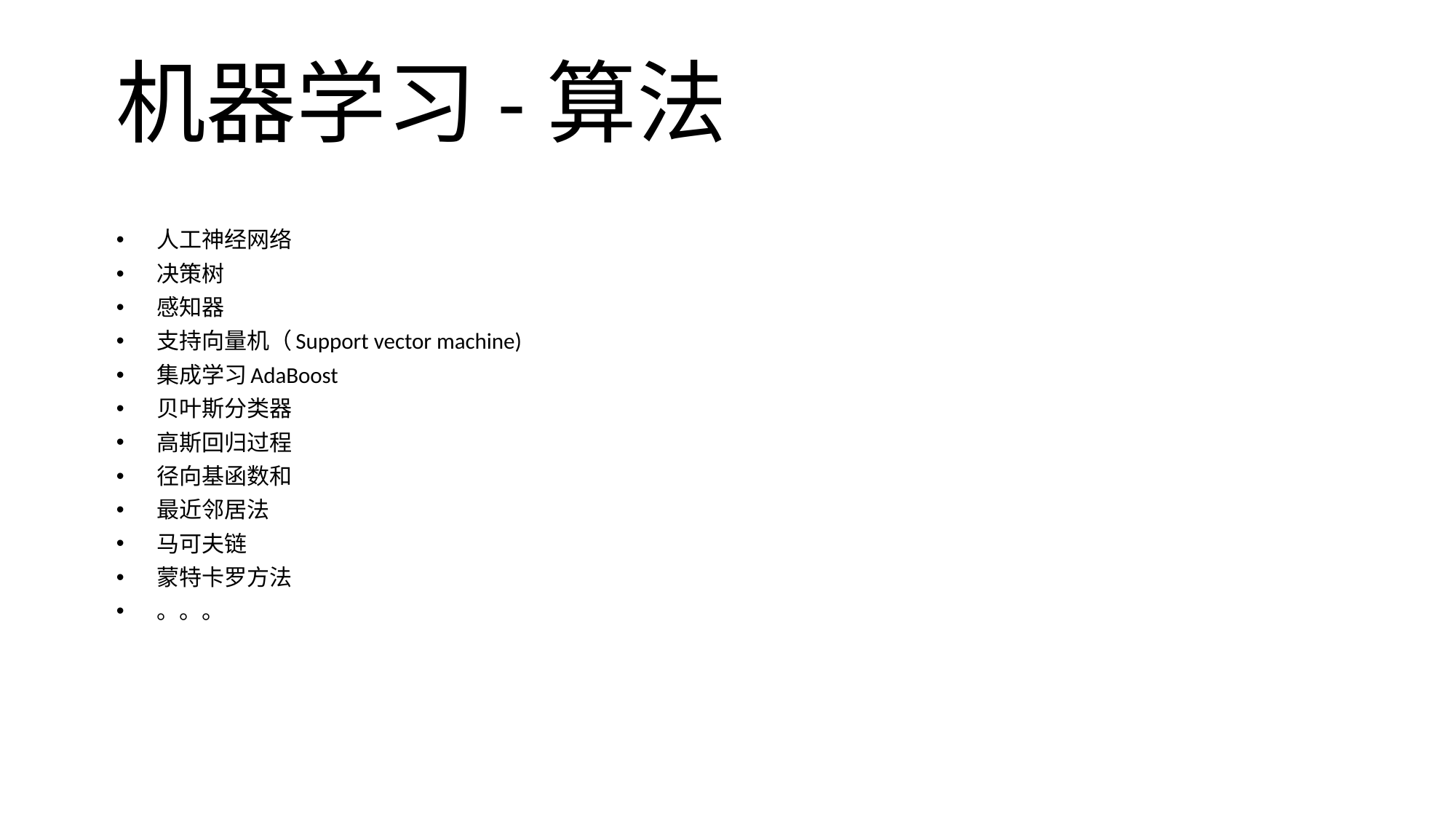

# 机器学习-算法

人工神经网络
决策树
感知器
支持向量机（Support vector machine)
集成学习AdaBoost
贝叶斯分类器
高斯回归过程
径向基函数和
最近邻居法
马可夫链
蒙特卡罗方法
。。。